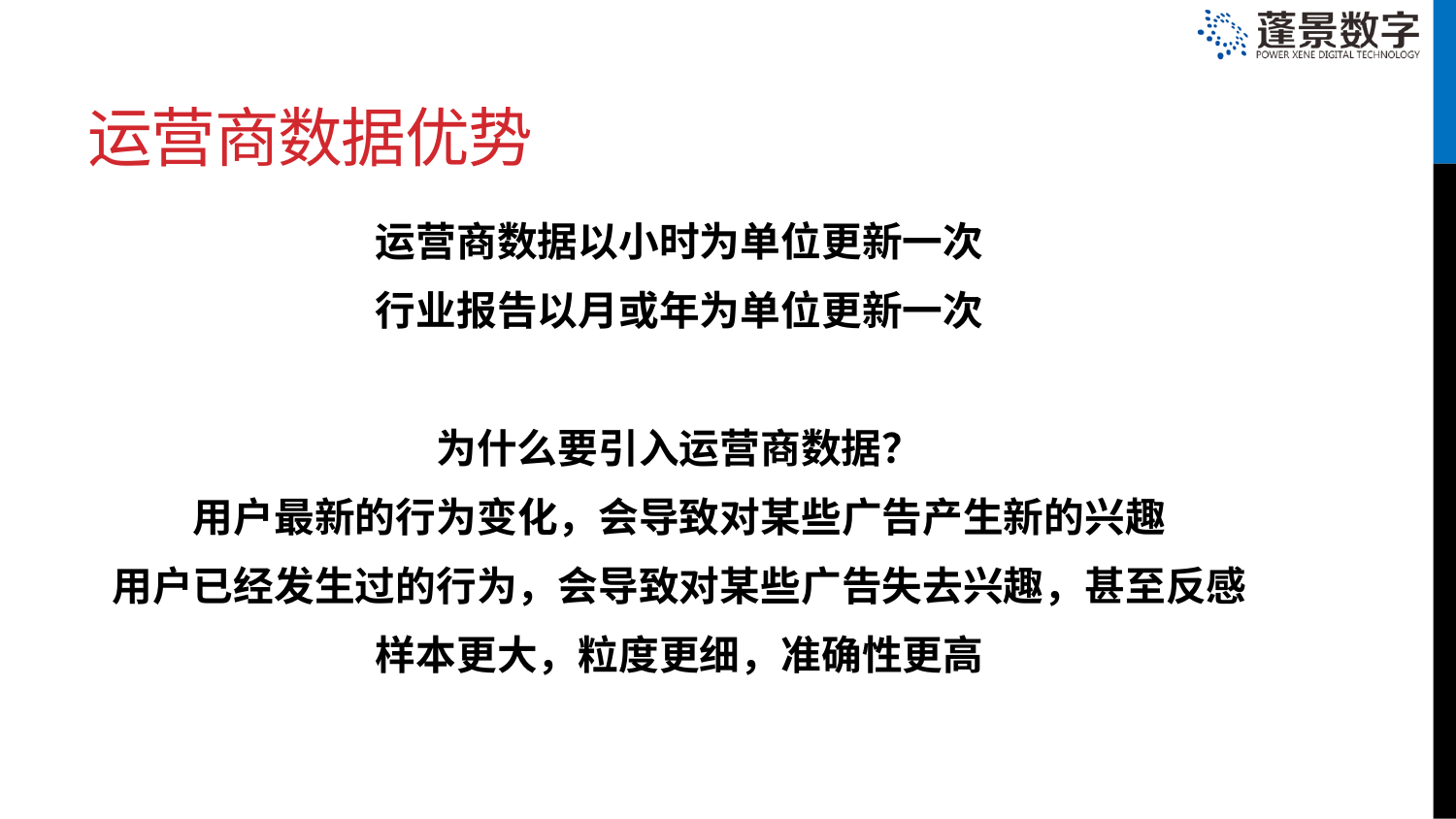

# 运营商数据优势
运营商数据以小时为单位更新一次
行业报告以月或年为单位更新一次

为什么要引入运营商数据？
用户最新的行为变化，会导致对某些广告产生新的兴趣
用户已经发生过的行为，会导致对某些广告失去兴趣，甚至反感
样本更大，粒度更细，准确性更高